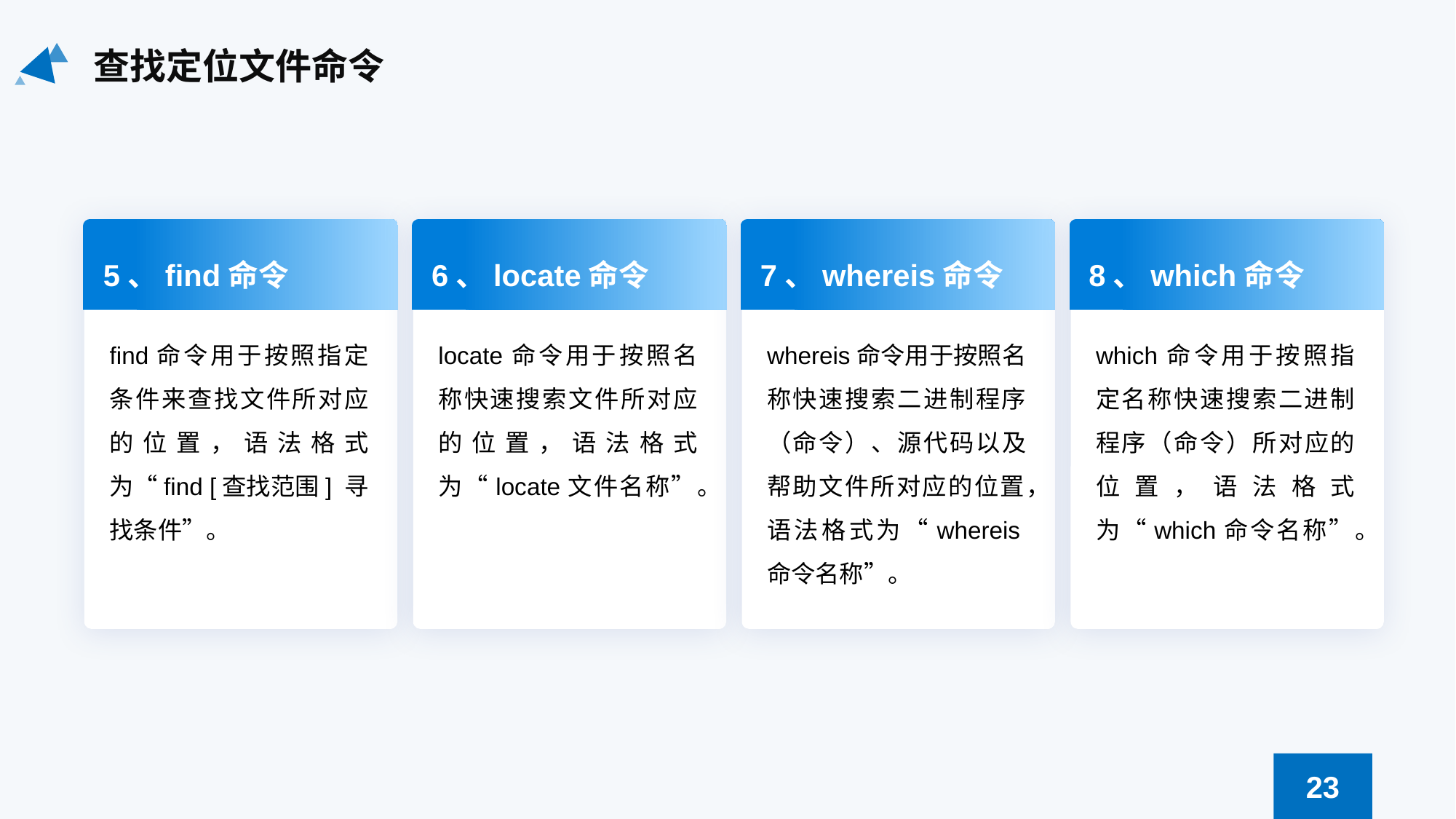

查找定位文件命令

5、find命令
6、locate命令
7、whereis命令
8、which命令
find命令用于按照指定条件来查找文件所对应的位置，语法格式为“find [查找范围] 寻找条件”。
locate命令用于按照名称快速搜索文件所对应的位置，语法格式为“locate文件名称”。
whereis命令用于按照名称快速搜索二进制程序（命令）、源代码以及帮助文件所对应的位置，语法格式为“whereis命令名称”。
which命令用于按照指定名称快速搜索二进制程序（命令）所对应的位置，语法格式为“which命令名称”。

23